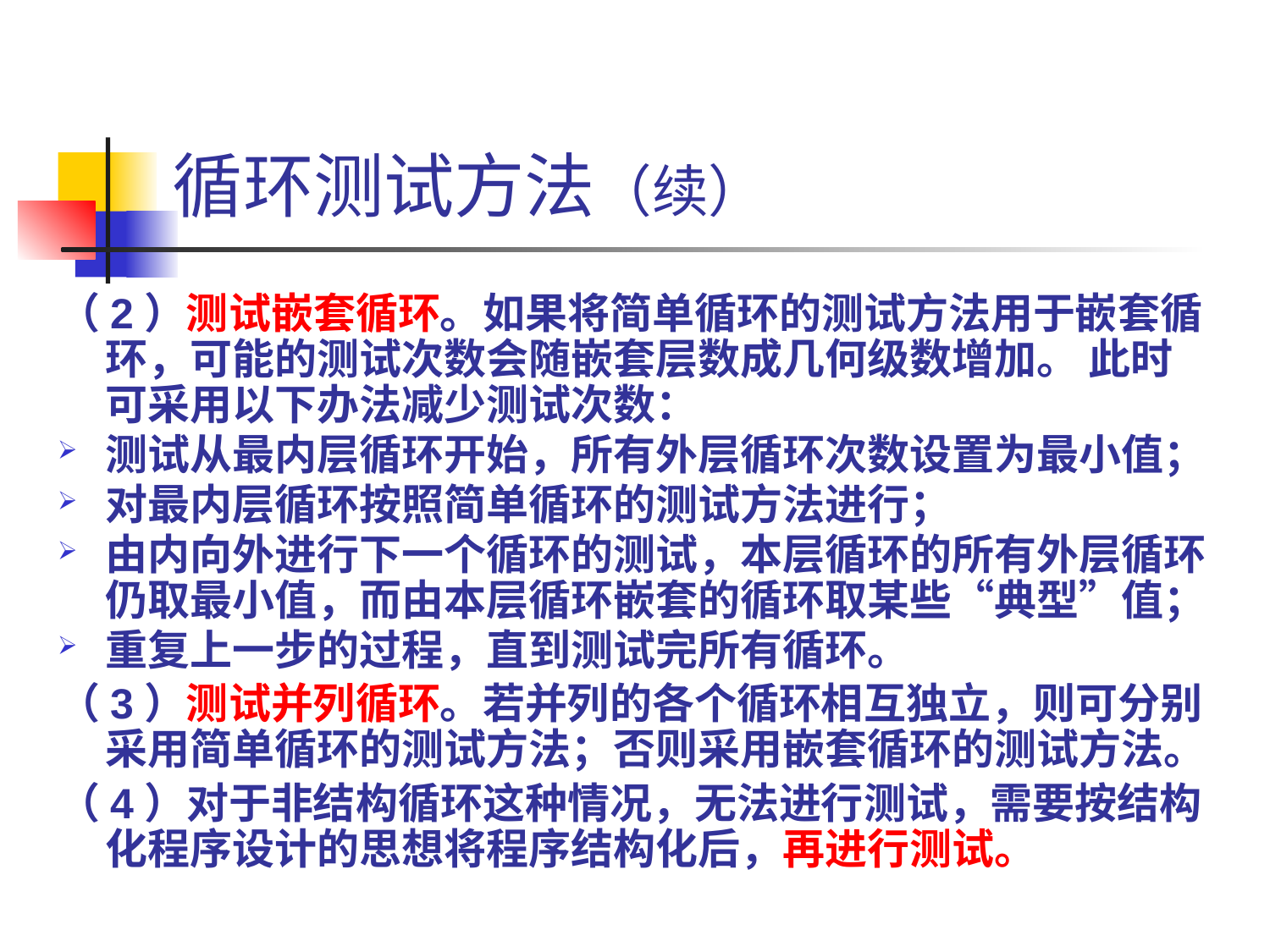

# 循环测试方法（续）
（2）测试嵌套循环。如果将简单循环的测试方法用于嵌套循环，可能的测试次数会随嵌套层数成几何级数增加。 此时可采用以下办法减少测试次数：
测试从最内层循环开始，所有外层循环次数设置为最小值；
对最内层循环按照简单循环的测试方法进行；
由内向外进行下一个循环的测试，本层循环的所有外层循环仍取最小值，而由本层循环嵌套的循环取某些“典型”值；
重复上一步的过程，直到测试完所有循环。
（3）测试并列循环。若并列的各个循环相互独立，则可分别采用简单循环的测试方法；否则采用嵌套循环的测试方法。
（4）对于非结构循环这种情况，无法进行测试，需要按结构化程序设计的思想将程序结构化后，再进行测试。